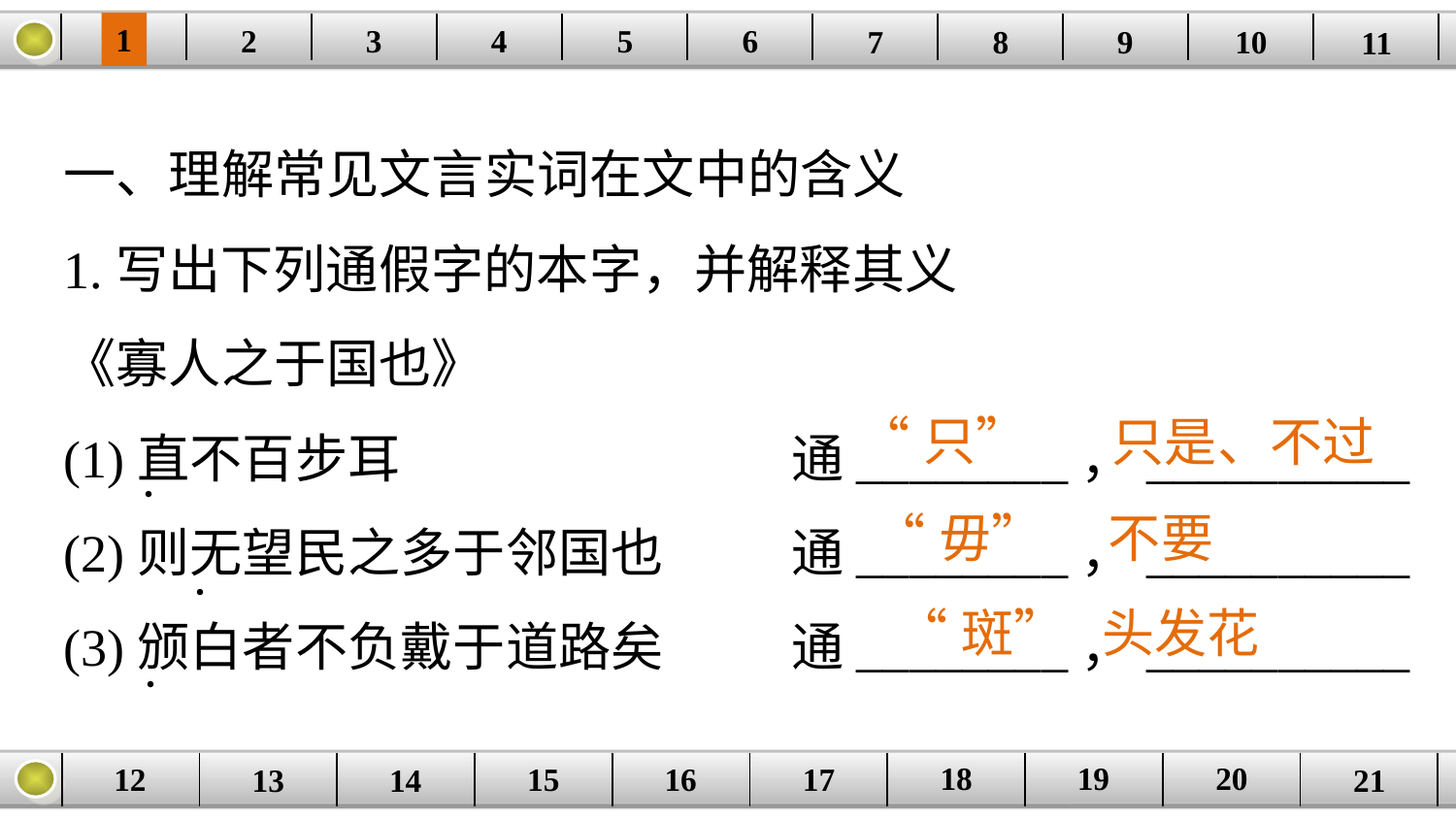

1
2
3
4
|  |  |  |  |  |  |  |  |  |  |  |
| --- | --- | --- | --- | --- | --- | --- | --- | --- | --- | --- |
5
6
7
8
9
10
11

一、理解常见文言实词在文中的含义
1.写出下列通假字的本字，并解释其义
《寡人之于国也》
(1)直不百步耳　　　　　　　	通________，__________
(2)则无望民之多于邻国也  	通________，__________
(3)颁白者不负戴于道路矣  	通________，__________
“只”
只是、不过
·
“毋” 　不要
·
“斑”   头发花
·
20
19

18
17
16
12
15
14
|  |  |  |  |  |  |  |  |  |  |
| --- | --- | --- | --- | --- | --- | --- | --- | --- | --- |
13
21